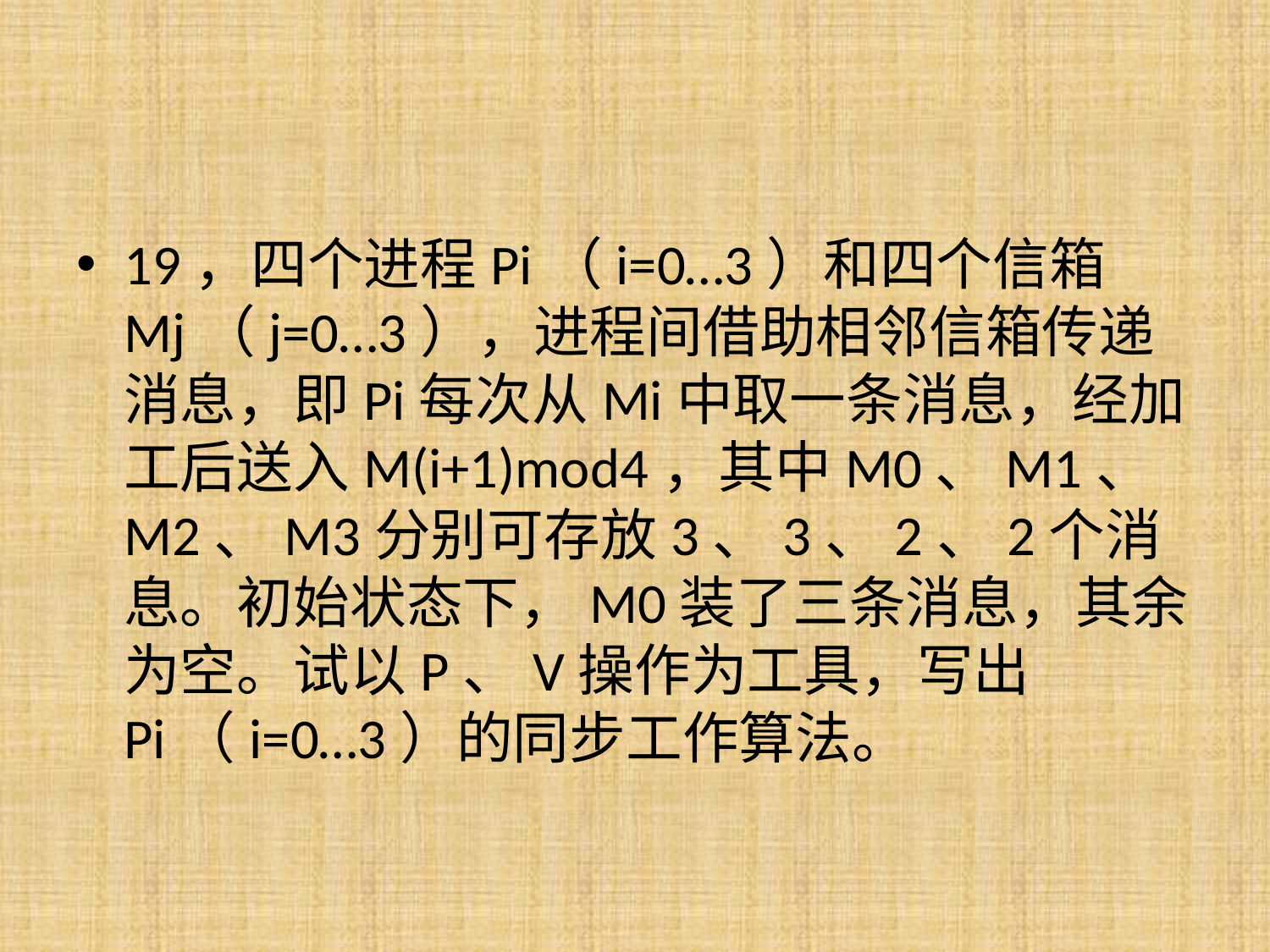

#
19，四个进程Pi（i=0…3）和四个信箱Mj（j=0…3），进程间借助相邻信箱传递消息，即Pi每次从Mi中取一条消息，经加工后送入M(i+1)mod4，其中M0、M1、M2、M3分别可存放3、3、2、2个消息。初始状态下，M0装了三条消息，其余为空。试以P、V操作为工具，写出Pi（i=0…3）的同步工作算法。